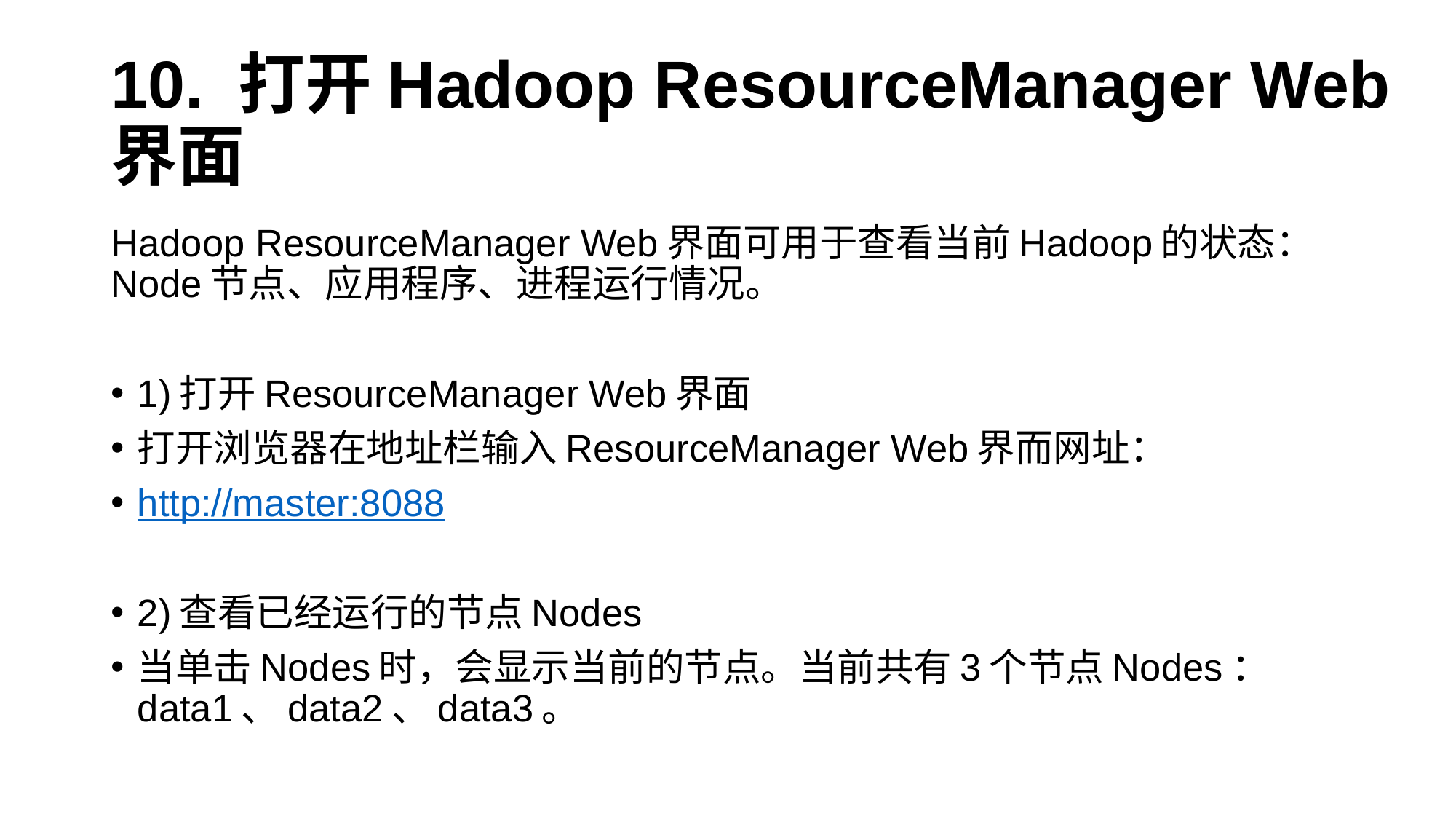

# 10. 打开Hadoop ResourceManager Web界面
Hadoop ResourceManager Web界面可用于查看当前Hadoop的状态：Node节点、应用程序、进程运行情况。

1)打开ResourceManager Web界面
打开浏览器在地址栏输入ResourceManager Web界而网址：
http://master:8088

2)查看已经运行的节点Nodes
当单击Nodes时，会显示当前的节点。当前共有3个节点Nodes：data1、data2、data3。